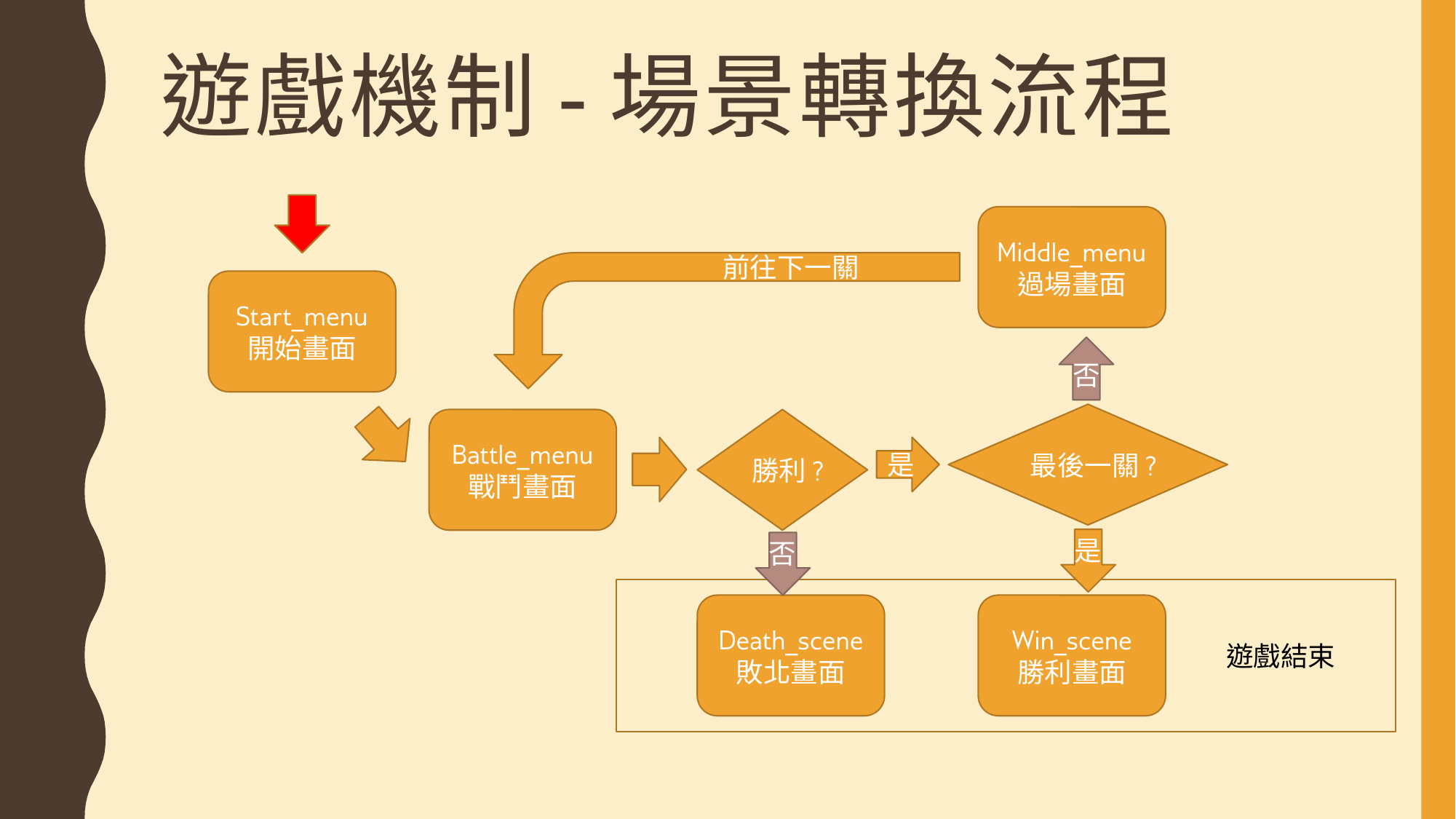

# 遊戲機制-場景轉換流程

Middle_menu
過場畫面
前往下一關
Start_menu
開始畫面

否
最後一關?

Battle_menu
戰鬥畫面
勝利?
是

是
否

Death_scene
敗北畫面
Win_scene
勝利畫面
遊戲結束